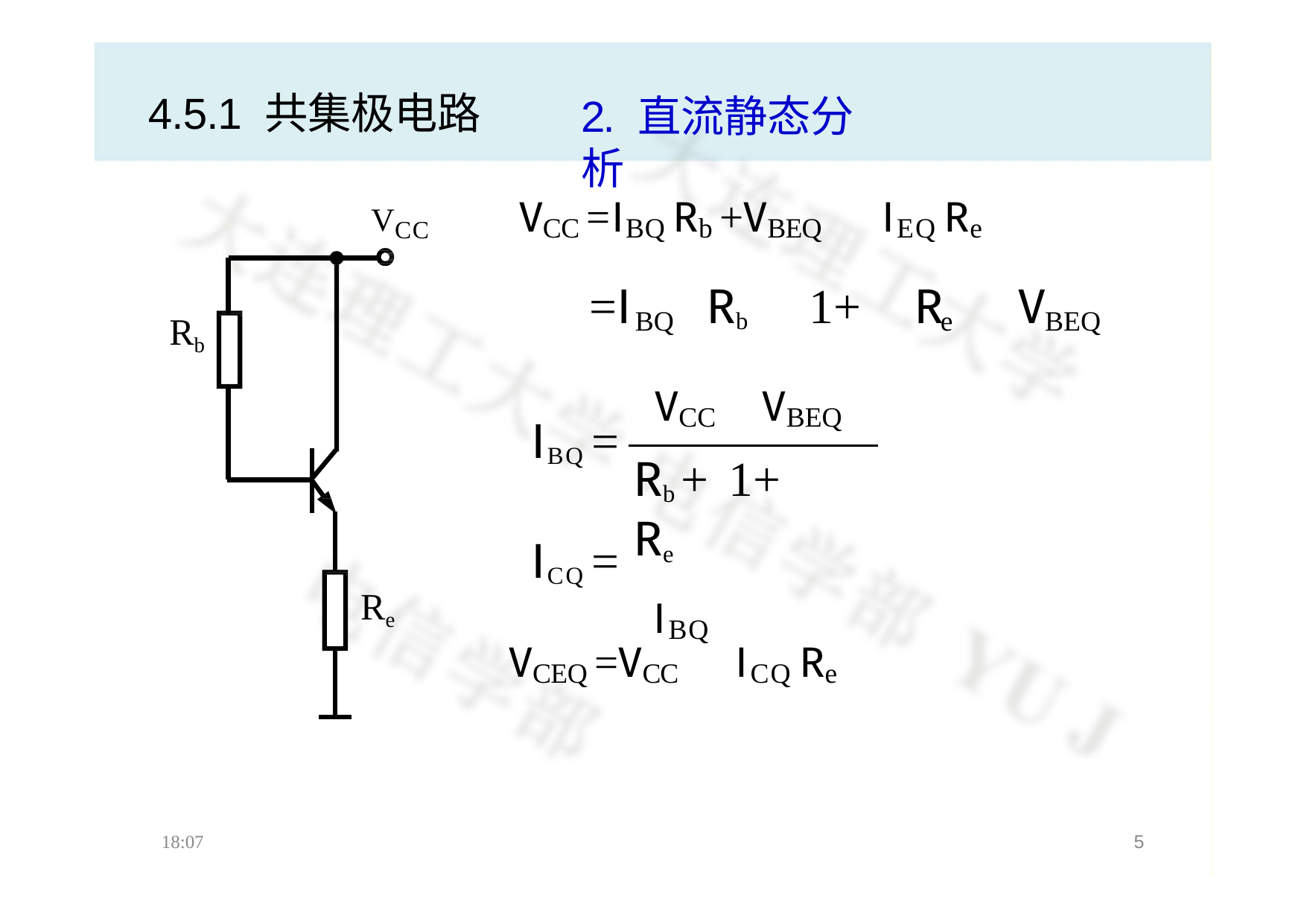

# 4.5.1 共集极电路
2. 直流静态分析
VCC =IBQ Rb +VBEQ
IEQ Re
VCC

=I
Rb	1+	R	V
BQ
e
BEQ
Rb

VCC	VBEQ

IBQ =

Rb +	1+	Re
IBQ

ICQ =

Re
VCEQ =VCC
ICQ Re

5
18:07